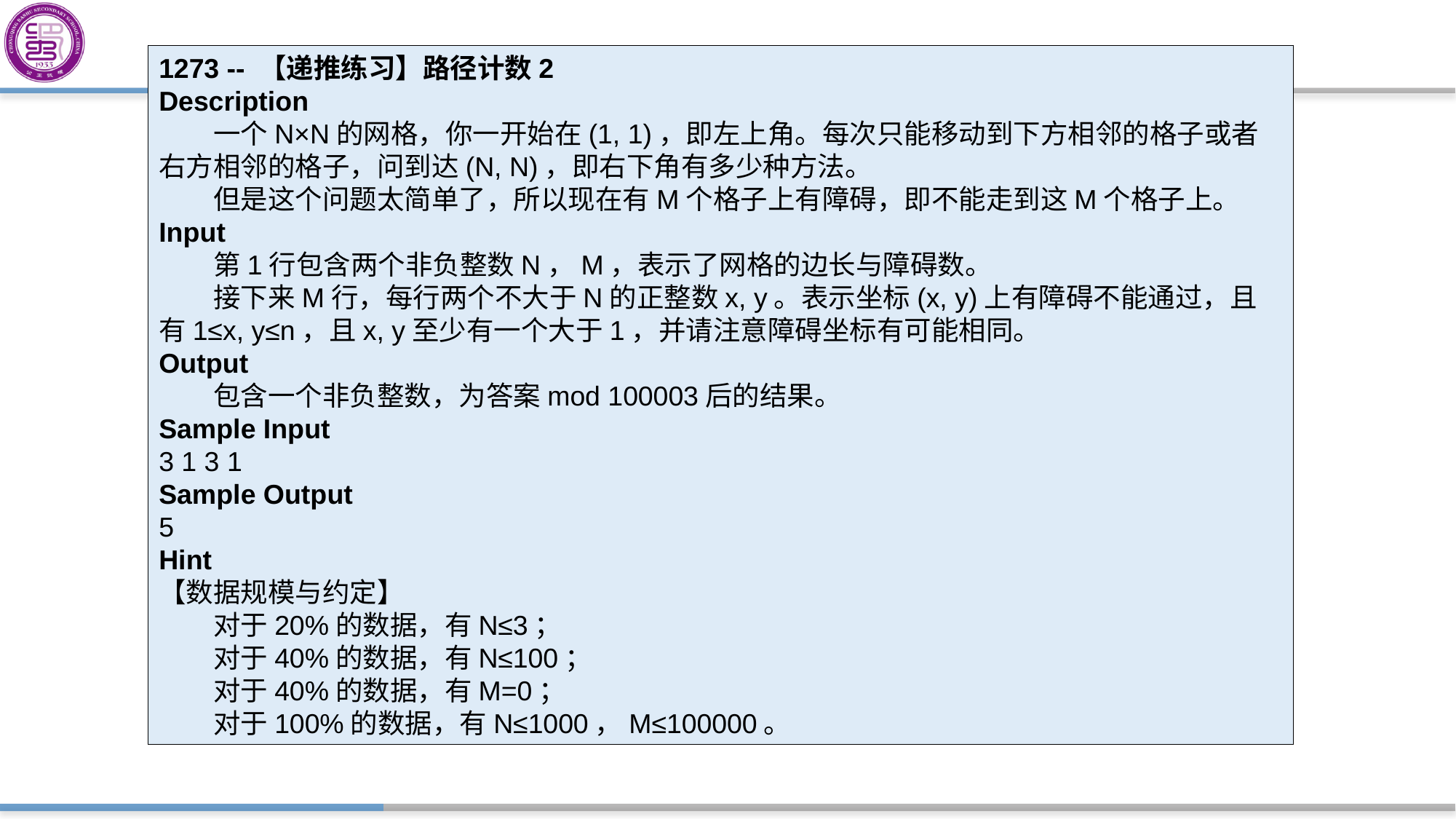

1273 -- 【递推练习】路径计数2
Description
　　一个N×N的网格，你一开始在(1, 1)，即左上角。每次只能移动到下方相邻的格子或者右方相邻的格子，问到达(N, N)，即右下角有多少种方法。
　　但是这个问题太简单了，所以现在有M个格子上有障碍，即不能走到这M个格子上。
Input
　　第1行包含两个非负整数N，M，表示了网格的边长与障碍数。
　　接下来M行，每行两个不大于N的正整数x, y。表示坐标(x, y)上有障碍不能通过，且有1≤x, y≤n，且x, y至少有一个大于1，并请注意障碍坐标有可能相同。
Output
　　包含一个非负整数，为答案mod 100003后的结果。
Sample Input
3 1 3 1
Sample Output
5
Hint
【数据规模与约定】
　　对于20%的数据，有N≤3；
　　对于40%的数据，有N≤100；
　　对于40%的数据，有M=0；
　　对于100%的数据，有N≤1000，M≤100000。